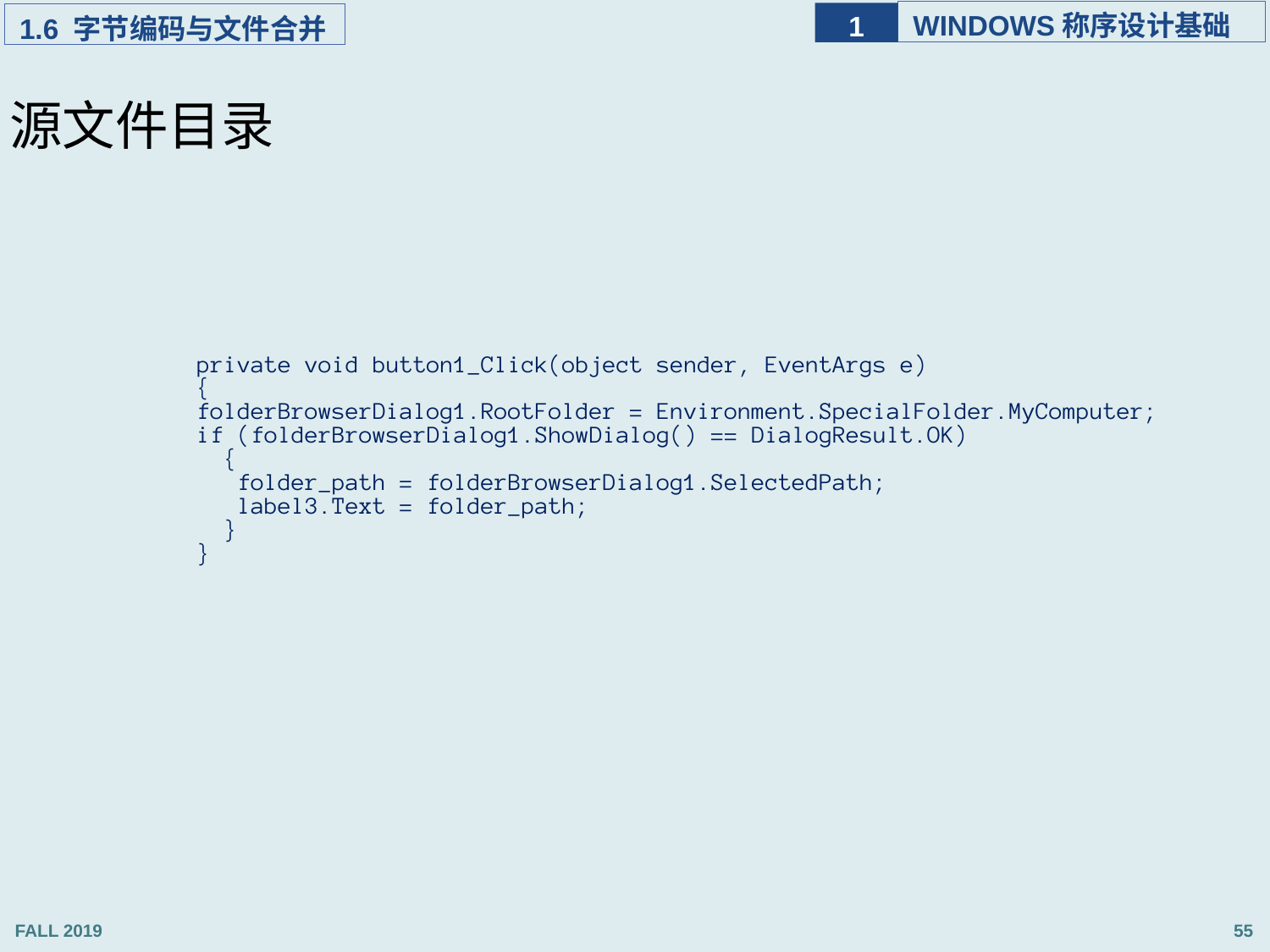

源文件目录
private void button1_Click(object sender, EventArgs e)
{
folderBrowserDialog1.RootFolder = Environment.SpecialFolder.MyComputer;
if (folderBrowserDialog1.ShowDialog() == DialogResult.OK)
  {
   folder_path = folderBrowserDialog1.SelectedPath;
   label3.Text = folder_path;
  }
}